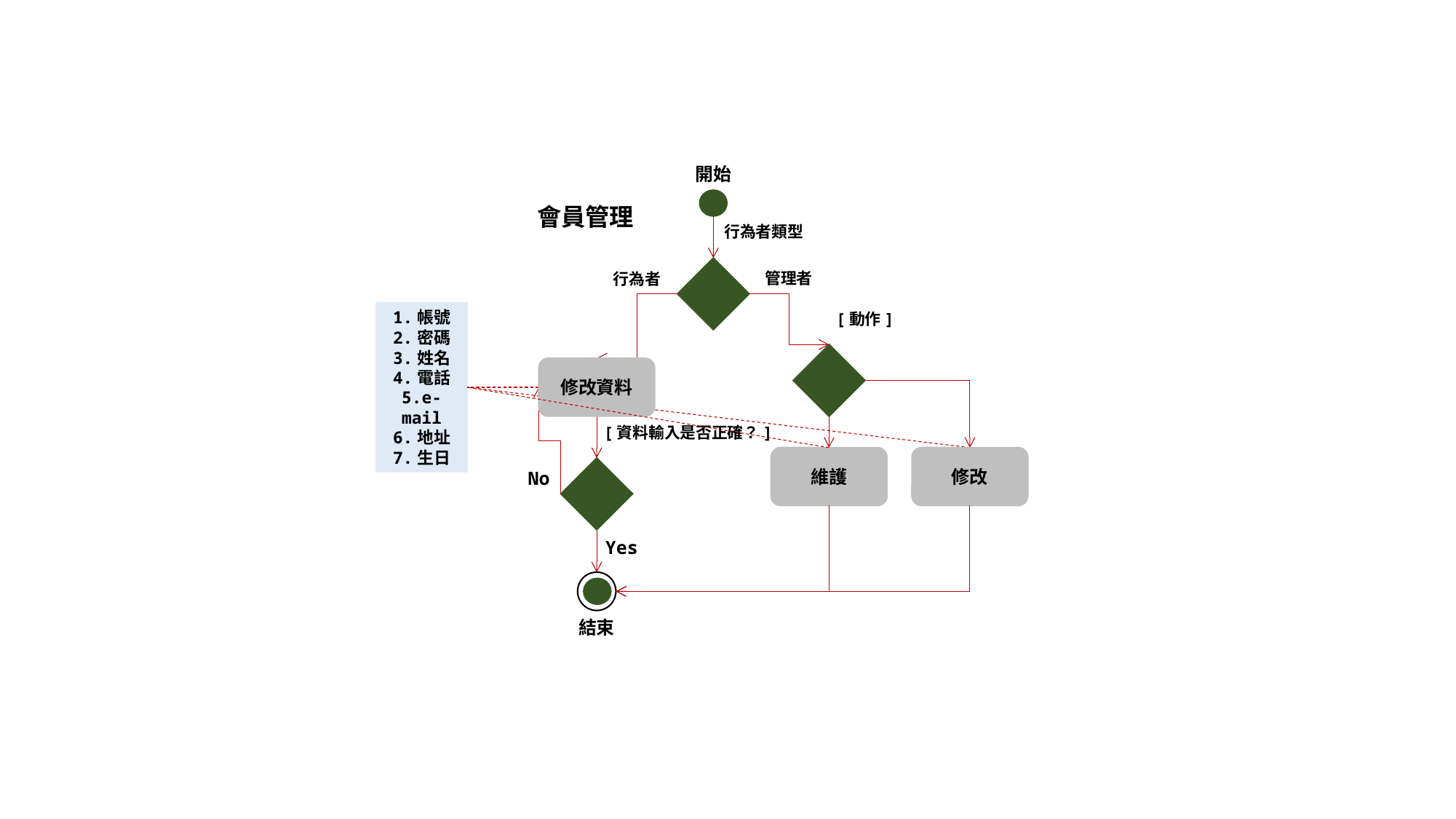

開始

會員管理
行為者類型

管理者
行為者
1.帳號
2.密碼
3.姓名
4.電話
5.e-mail
6.地址
7.生日
修改資料
[資料輸入是否正確？]

No
Yes

結束
[動作]

維護
修改